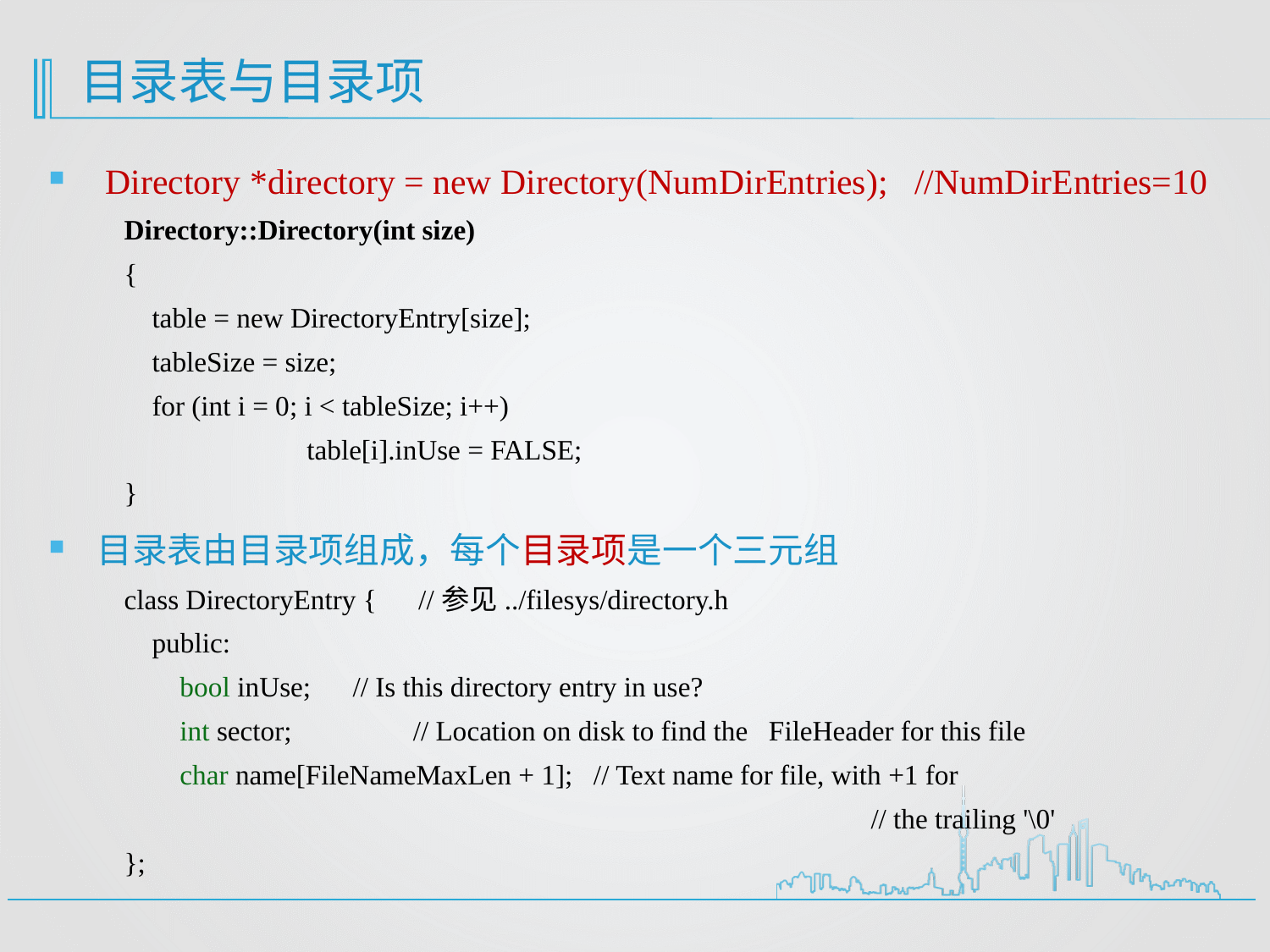

# 目录表与目录项
 Directory *directory = new Directory(NumDirEntries);   //NumDirEntries=10
Directory::Directory(int size)
{
    table = new DirectoryEntry[size];
    tableSize = size;
    for (int i = 0; i < tableSize; i++)
	        table[i].inUse = FALSE;
}
目录表由目录项组成，每个目录项是一个三元组
class DirectoryEntry {      //参见../filesys/directory.h
    public:
        bool inUse;      // Is this directory entry in use?
        int sector;	     // Location on disk to find the   FileHeader for this file
        char name[FileNameMaxLen + 1];   // Text name for file, with +1 for
					                // the trailing '\0'
};